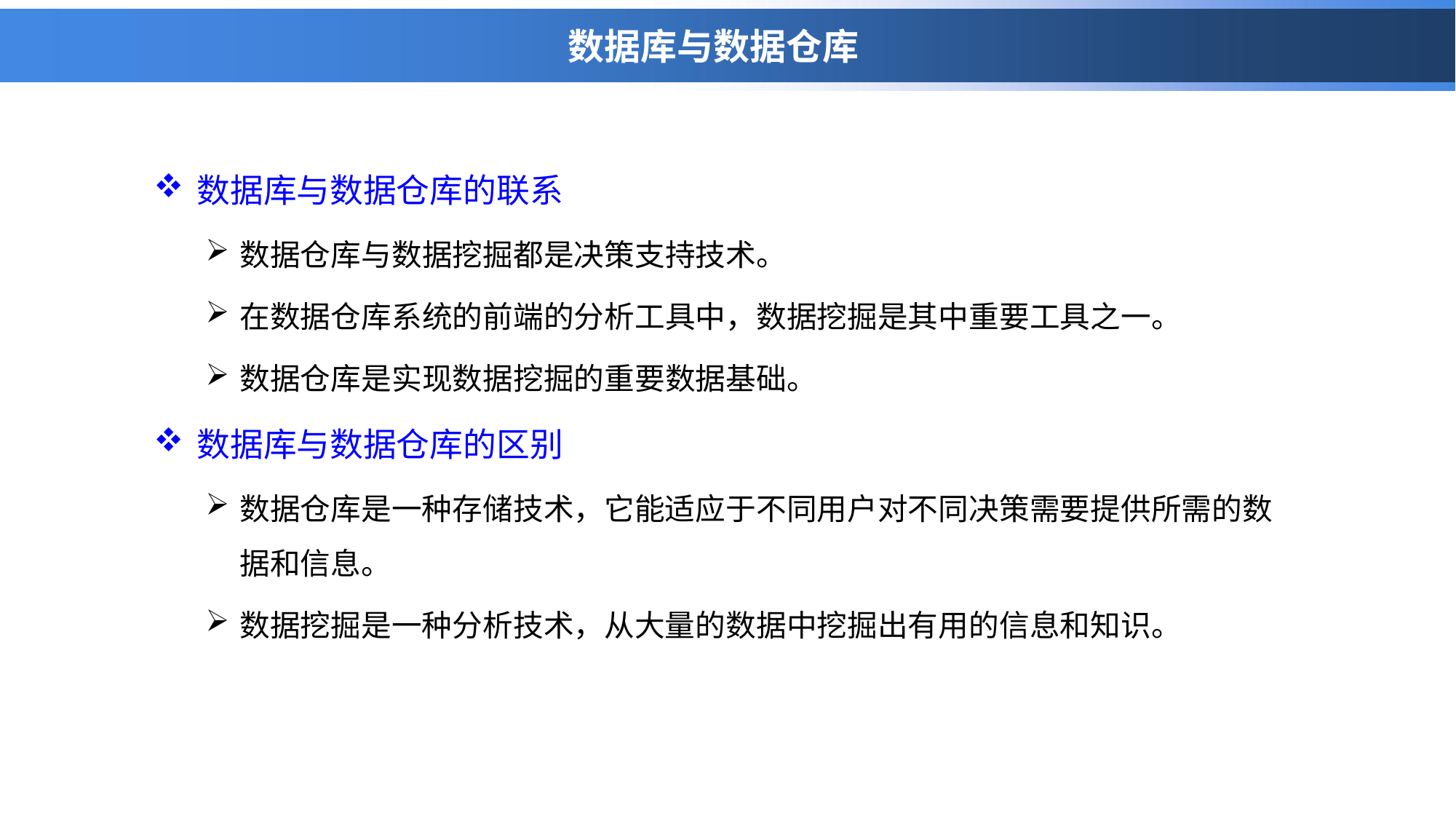

# 数据库与数据仓库
数据库与数据仓库的联系
数据仓库与数据挖掘都是决策支持技术。
在数据仓库系统的前端的分析工具中，数据挖掘是其中重要工具之一。
数据仓库是实现数据挖掘的重要数据基础。
数据库与数据仓库的区别
数据仓库是一种存储技术，它能适应于不同用户对不同决策需要提供所需的数据和信息。
数据挖掘是一种分析技术，从大量的数据中挖掘出有用的信息和知识。